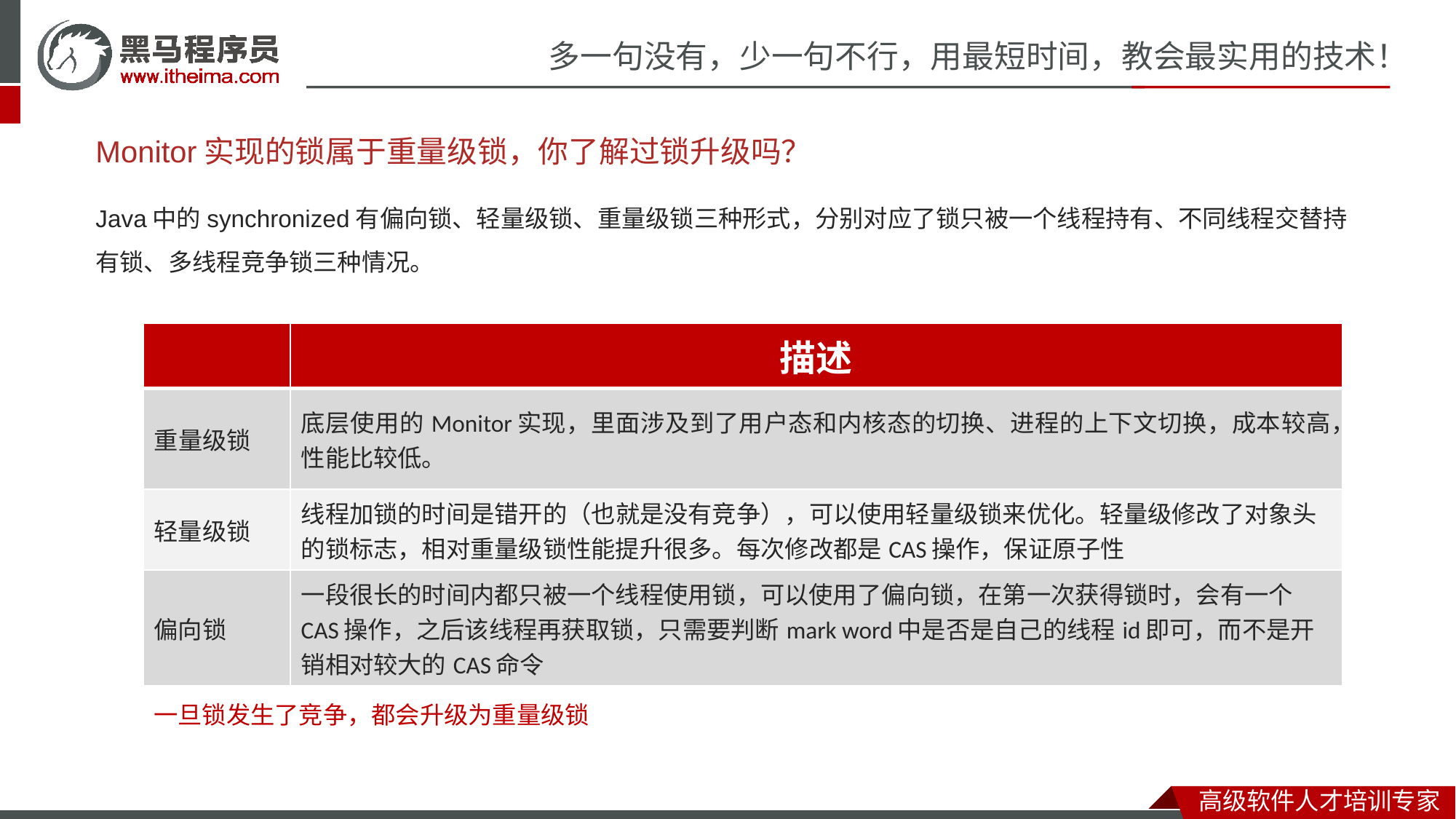

# Monitor实现的锁属于重量级锁，你了解过锁升级吗？

Java中的synchronized有偏向锁、轻量级锁、重量级锁三种形式，分别对应了锁只被一个线程持有、不同线程交替持有锁、多线程竞争锁三种情况。
|  | 描述 |
| --- | --- |
| 重量级锁 | 底层使用的Monitor实现，里面涉及到了用户态和内核态的切换、进程的上下文切换，成本较高，性能比较低。 |
| 轻量级锁 | 线程加锁的时间是错开的（也就是没有竞争），可以使用轻量级锁来优化。轻量级修改了对象头的锁标志，相对重量级锁性能提升很多。每次修改都是CAS操作，保证原子性 |
| 偏向锁 | 一段很长的时间内都只被一个线程使用锁，可以使用了偏向锁，在第一次获得锁时，会有一个CAS操作，之后该线程再获取锁，只需要判断mark word中是否是自己的线程id即可，而不是开销相对较大的CAS命令 |

一旦锁发生了竞争，都会升级为重量级锁